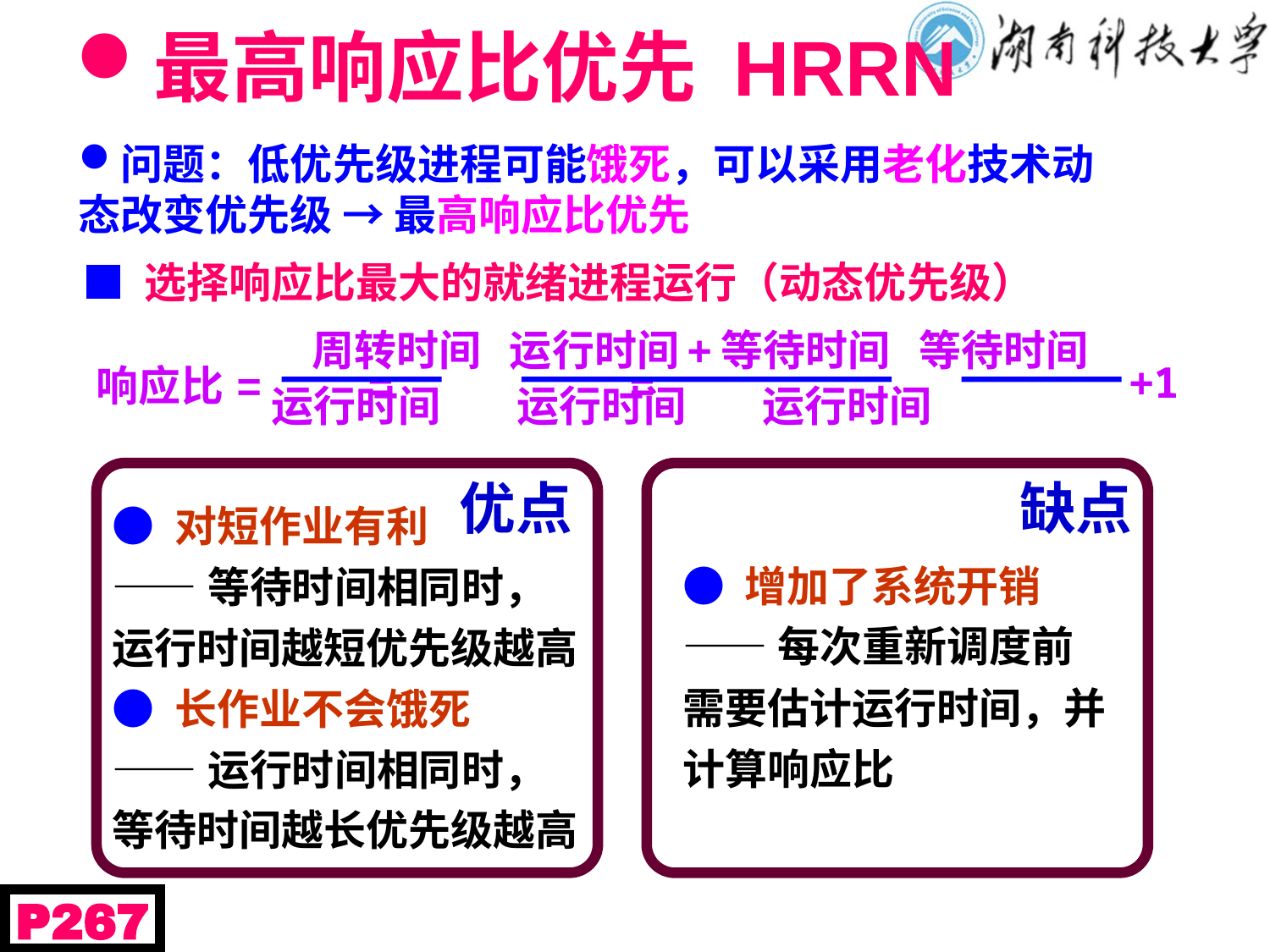

# 最高响应比优先 HRRN
问题：低优先级进程可能饿死，可以采用老化技术动态改变优先级 → 最高响应比优先
■ 选择响应比最大的就绪进程运行（动态优先级）
周转时间   运行时间 + 等待时间   等待时间
响应比 =         =                    =
运行时间        运行时间        运行时间

+1
优点
缺点

● 对短作业有利
——等待时间相同时，运行时间越短优先级越高
● 长作业不会饿死
——运行时间相同时，等待时间越长优先级越高
● 增加了系统开销
——每次重新调度前需要估计运行时间，并计算响应比
P267